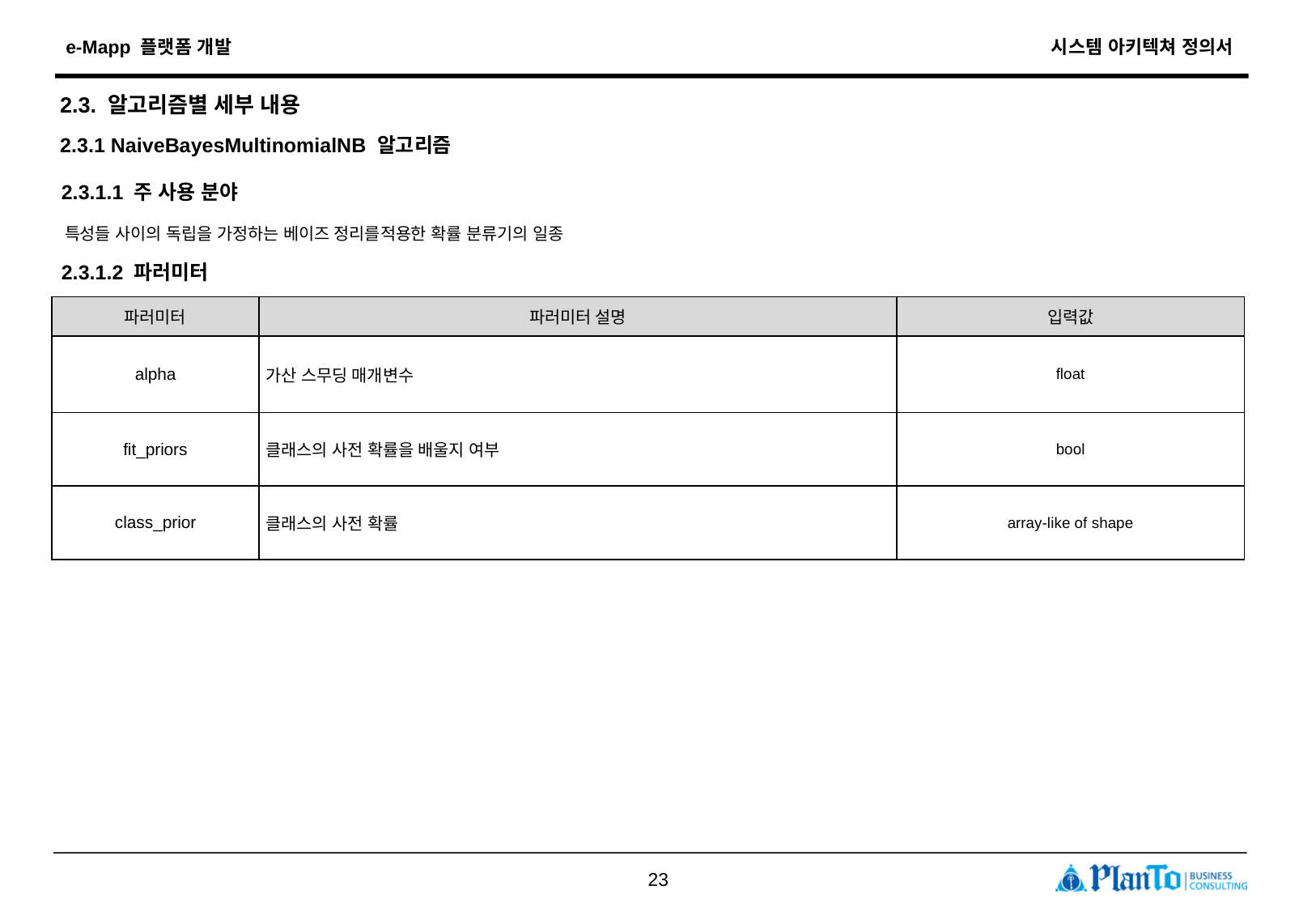

2.3. 알고리즘별 세부 내용
2.3.1 NaiveBayesMultinomialNB 알고리즘
2.3.1.1 주 사용 분야
특성들 사이의 독립을 가정하는 베이즈 정리를적용한 확률 분류기의 일종
2.3.1.2 파러미터
| 파러미터 | 파러미터 설명 | 입력값 |
| --- | --- | --- |
| alpha | 가산 스무딩 매개변수 | float |
| fit\_priors | 클래스의 사전 확률을 배울지 여부 | bool |
| class\_prior | 클래스의 사전 확률 | array-like of shape |